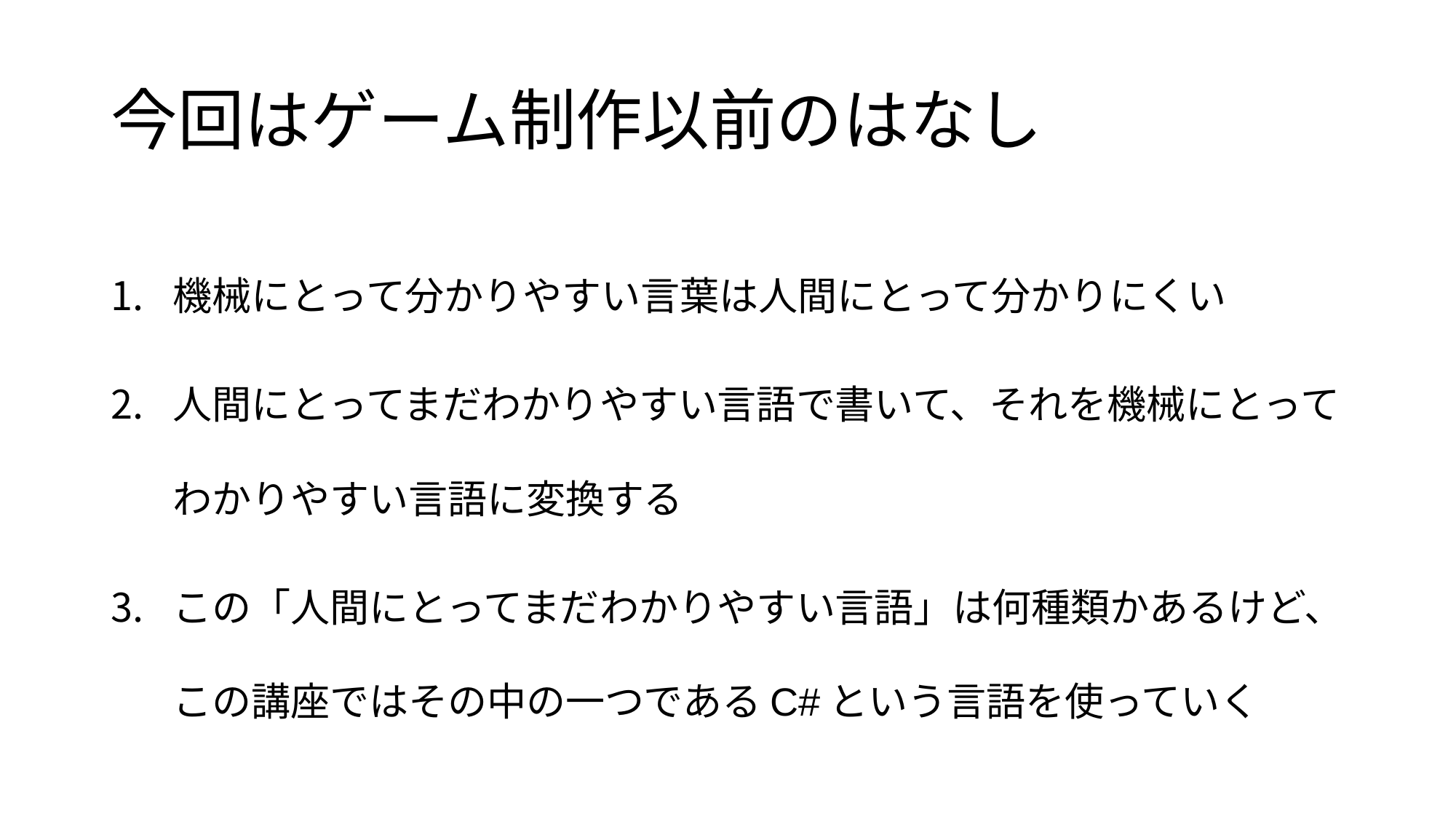

# 今回はゲーム制作以前のはなし
機械にとって分かりやすい言葉は人間にとって分かりにくい
人間にとってまだわかりやすい言語で書いて、それを機械にとってわかりやすい言語に変換する
この「人間にとってまだわかりやすい言語」は何種類かあるけど、この講座ではその中の一つであるC#という言語を使っていく